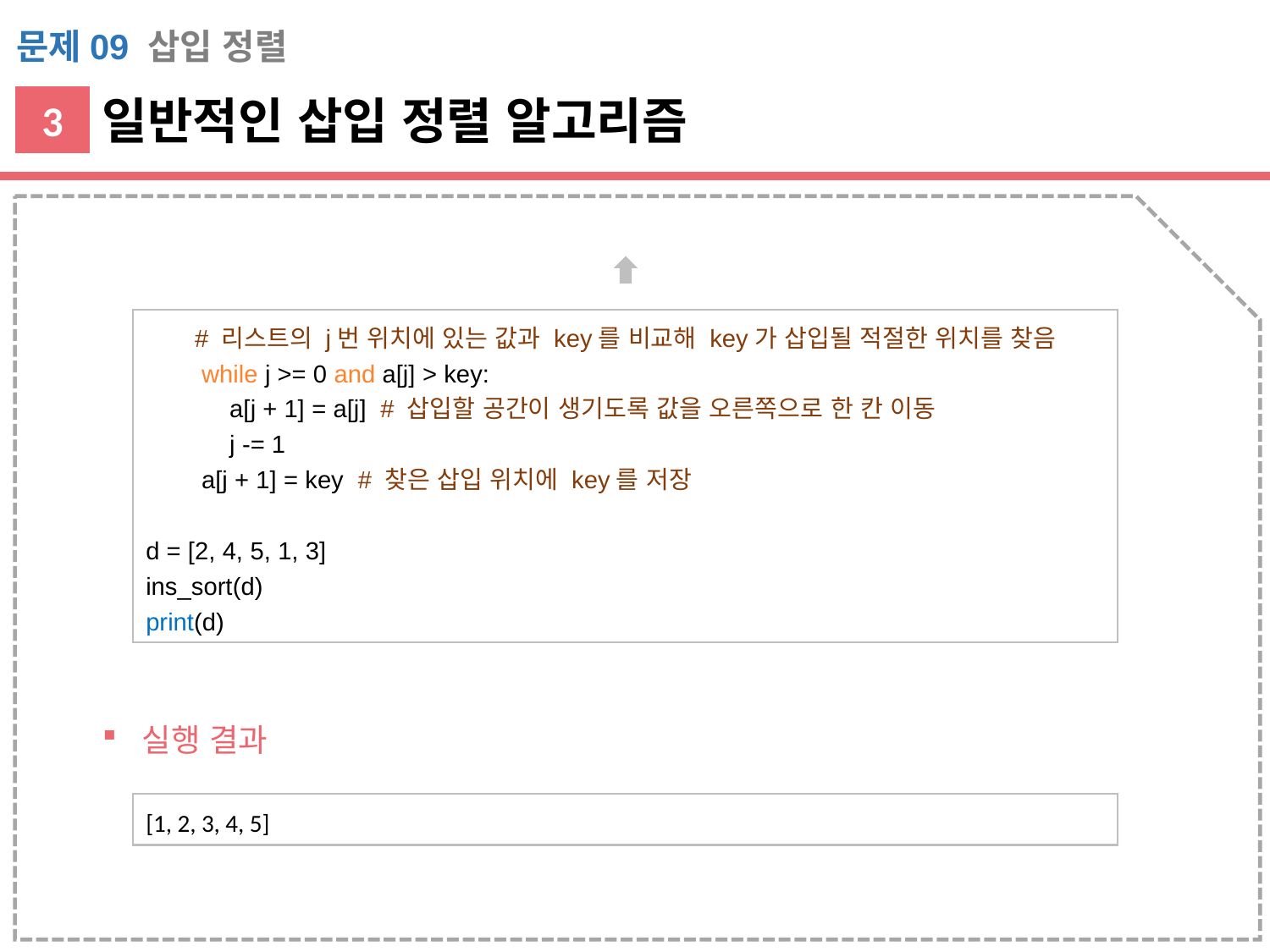

문제09 삽입 정렬
일반적인 삽입 정렬 알고리즘
3

       # 리스트의 j번 위치에 있는 값과 key를 비교해 key가 삽입될 적절한 위치를 찾음
        while j >= 0 and a[j] > key:
            a[j + 1] = a[j]  # 삽입할 공간이 생기도록 값을 오른쪽으로 한 칸 이동
            j -= 1
        a[j + 1] = key  # 찾은 삽입 위치에 key를 저장

d = [2, 4, 5, 1, 3]
ins_sort(d)
print(d)
실행 결과
[1, 2, 3, 4, 5]